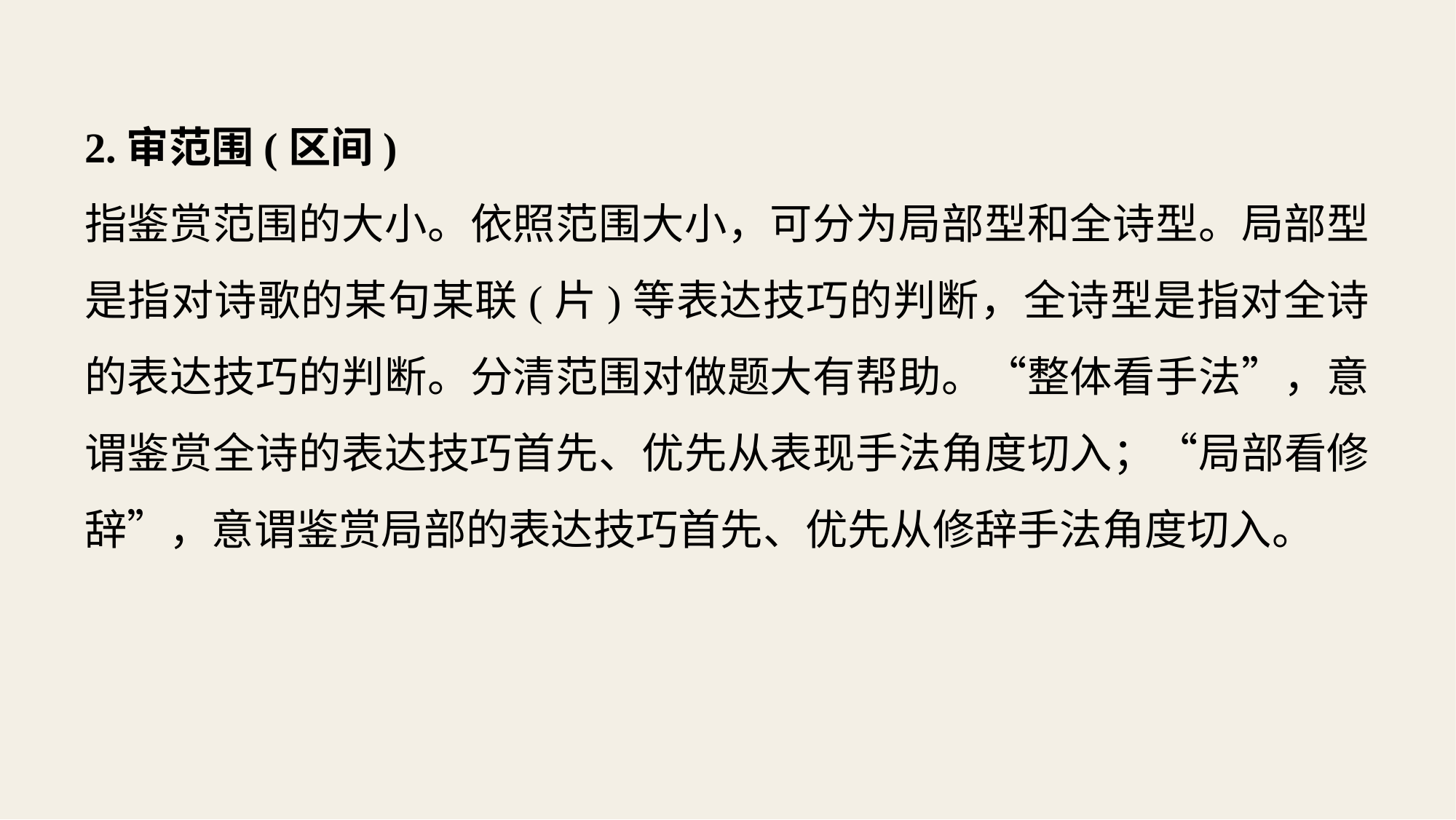

2.审范围(区间)
指鉴赏范围的大小。依照范围大小，可分为局部型和全诗型。局部型是指对诗歌的某句某联(片)等表达技巧的判断，全诗型是指对全诗的表达技巧的判断。分清范围对做题大有帮助。“整体看手法”，意谓鉴赏全诗的表达技巧首先、优先从表现手法角度切入；“局部看修辞”，意谓鉴赏局部的表达技巧首先、优先从修辞手法角度切入。